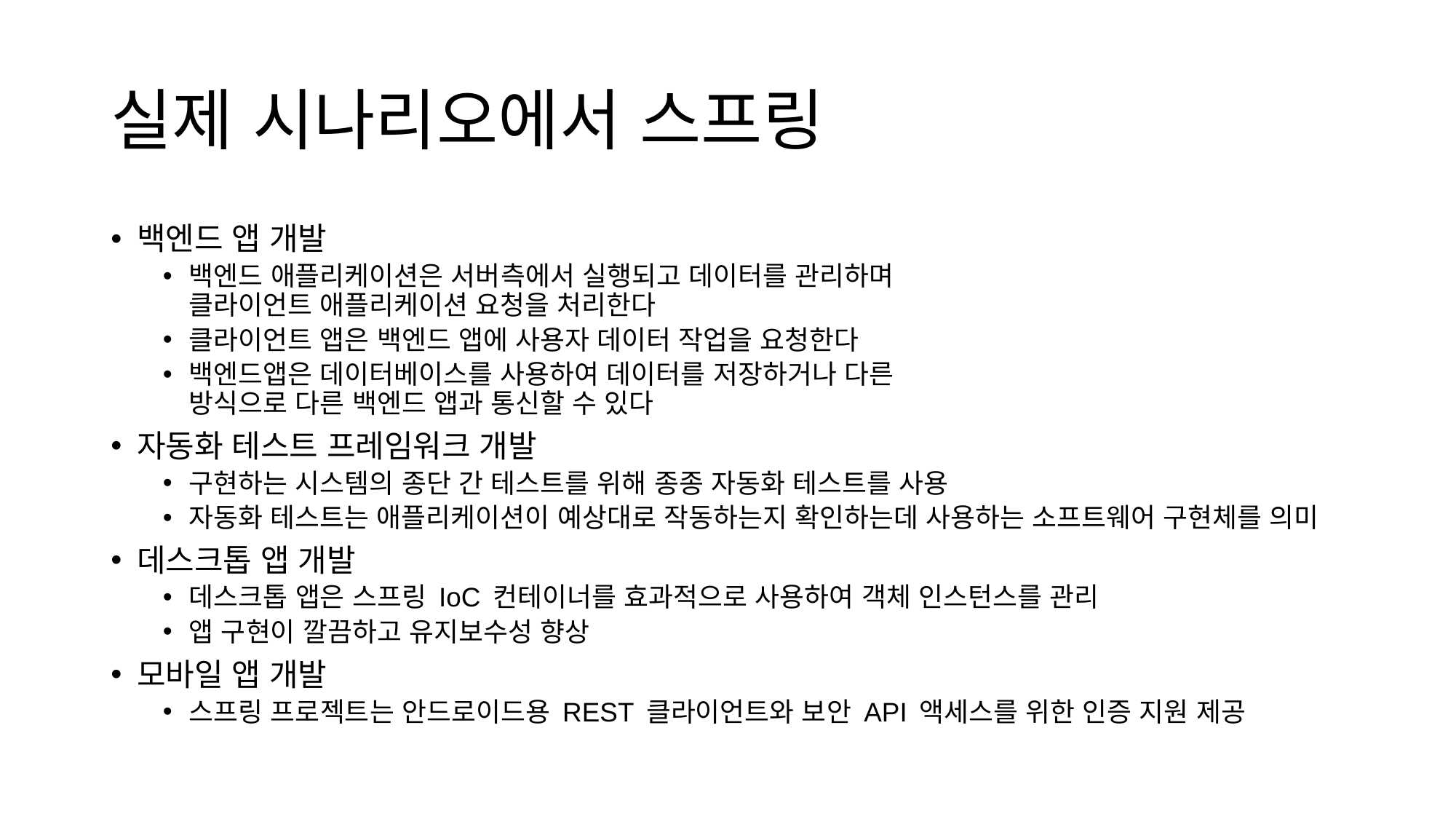

# 실제 시나리오에서 스프링
백엔드 앱 개발
백엔드 애플리케이션은 서버측에서 실행되고 데이터를 관리하며
클라이언트 애플리케이션 요청을 처리한다
클라이언트 앱은 백엔드 앱에 사용자 데이터 작업을 요청한다
백엔드앱은 데이터베이스를 사용하여 데이터를 저장하거나 다른
방식으로 다른 백엔드 앱과 통신할 수 있다
자동화 테스트 프레임워크 개발
구현하는 시스템의 종단 간 테스트를 위해 종종 자동화 테스트를 사용
자동화 테스트는 애플리케이션이 예상대로 작동하는지 확인하는데 사용하는 소프트웨어 구현체를 의미
데스크톱 앱 개발
데스크톱 앱은 스프링 IoC 컨테이너를 효과적으로 사용하여 객체 인스턴스를 관리
앱 구현이 깔끔하고 유지보수성 향상
모바일 앱 개발
스프링 프로젝트는 안드로이드용 REST 클라이언트와 보안 API 액세스를 위한 인증 지원 제공